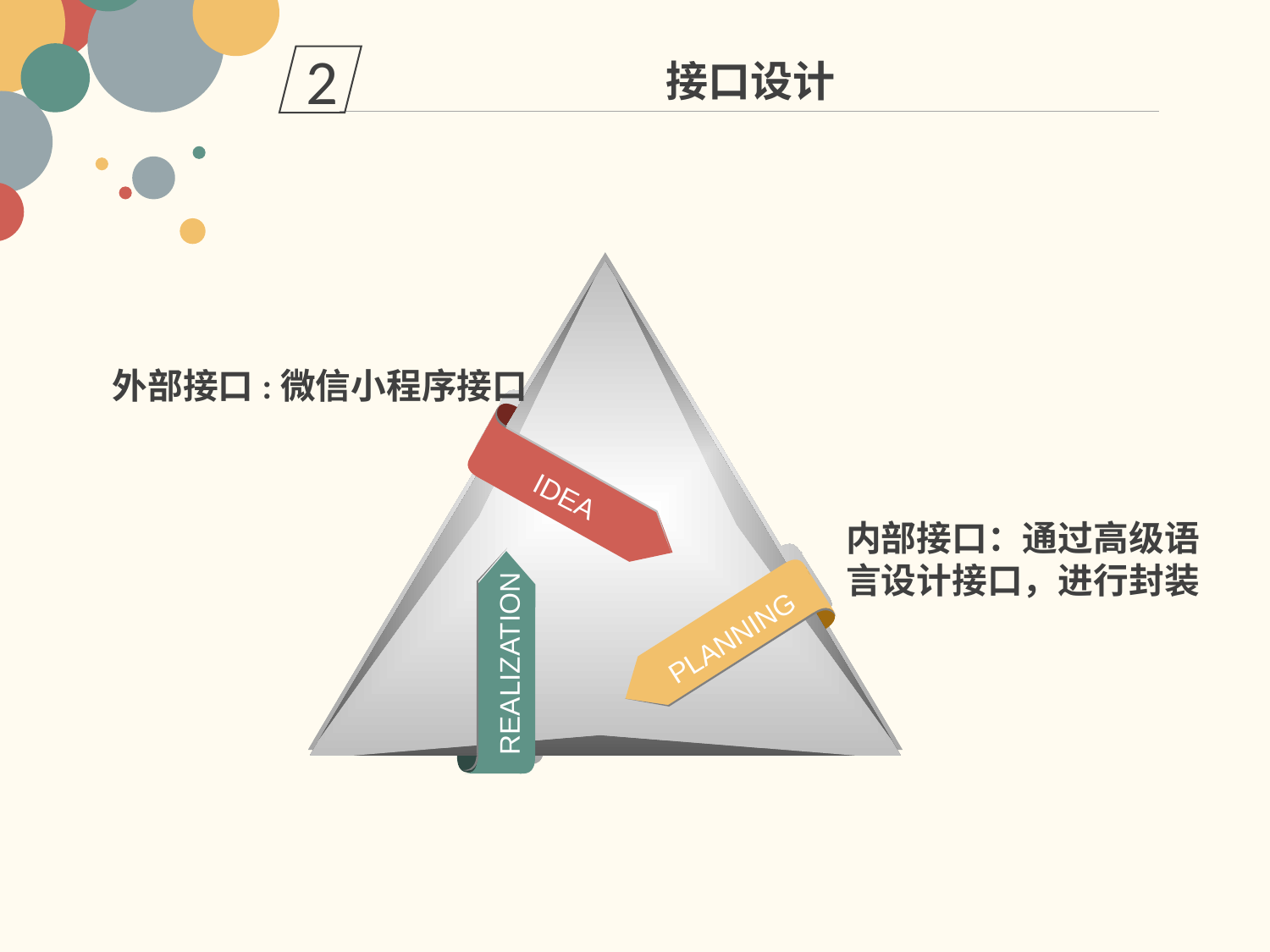

2
接口设计

外部接口:微信小程序接口

IDEA
内部接口：通过高级语言设计接口，进行封装

PLANNING
REALIZATION